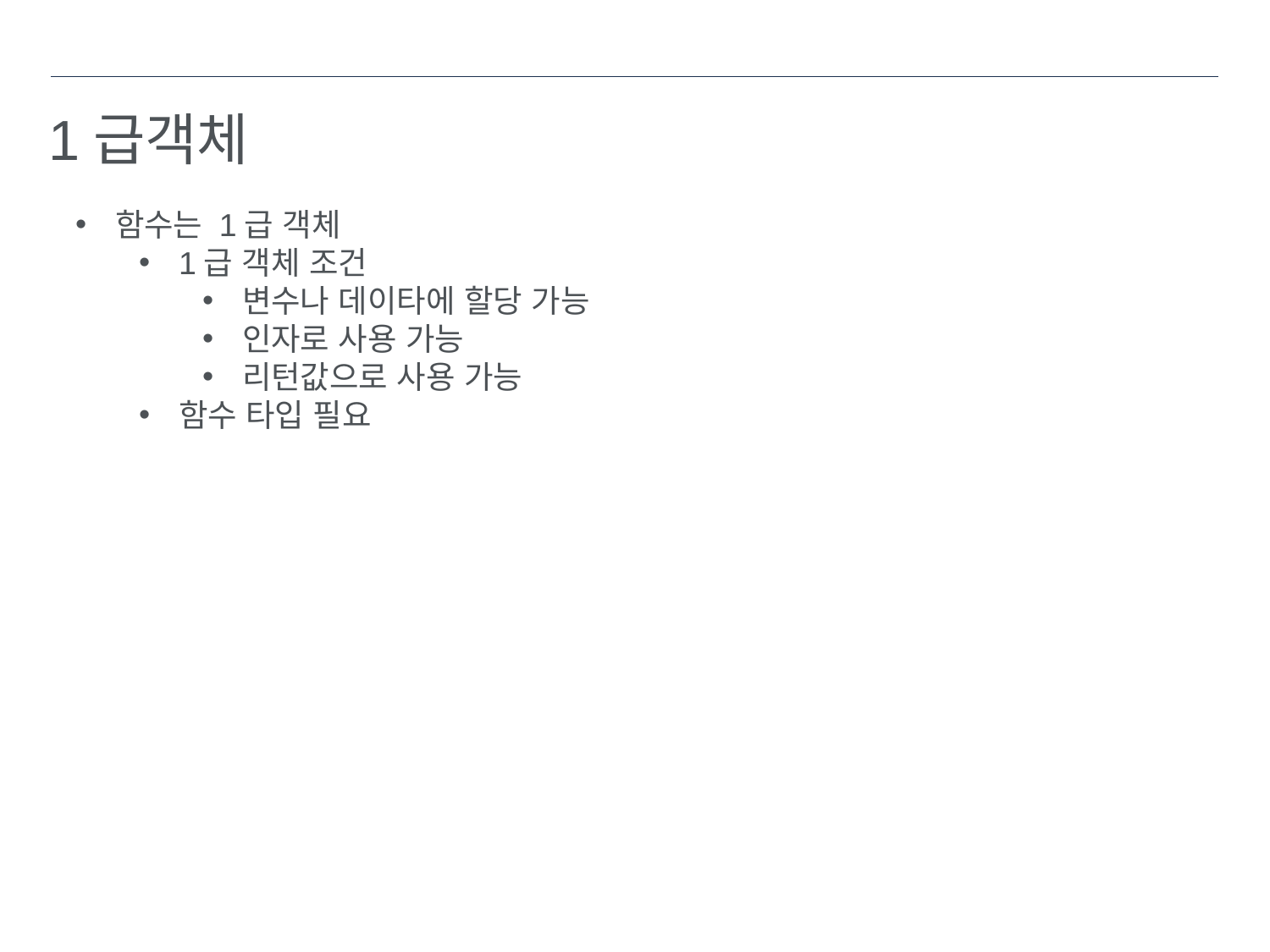

# 1급객체

함수는 1급 객체
1급 객체 조건
변수나 데이타에 할당 가능
인자로 사용 가능
리턴값으로 사용 가능
함수 타입 필요